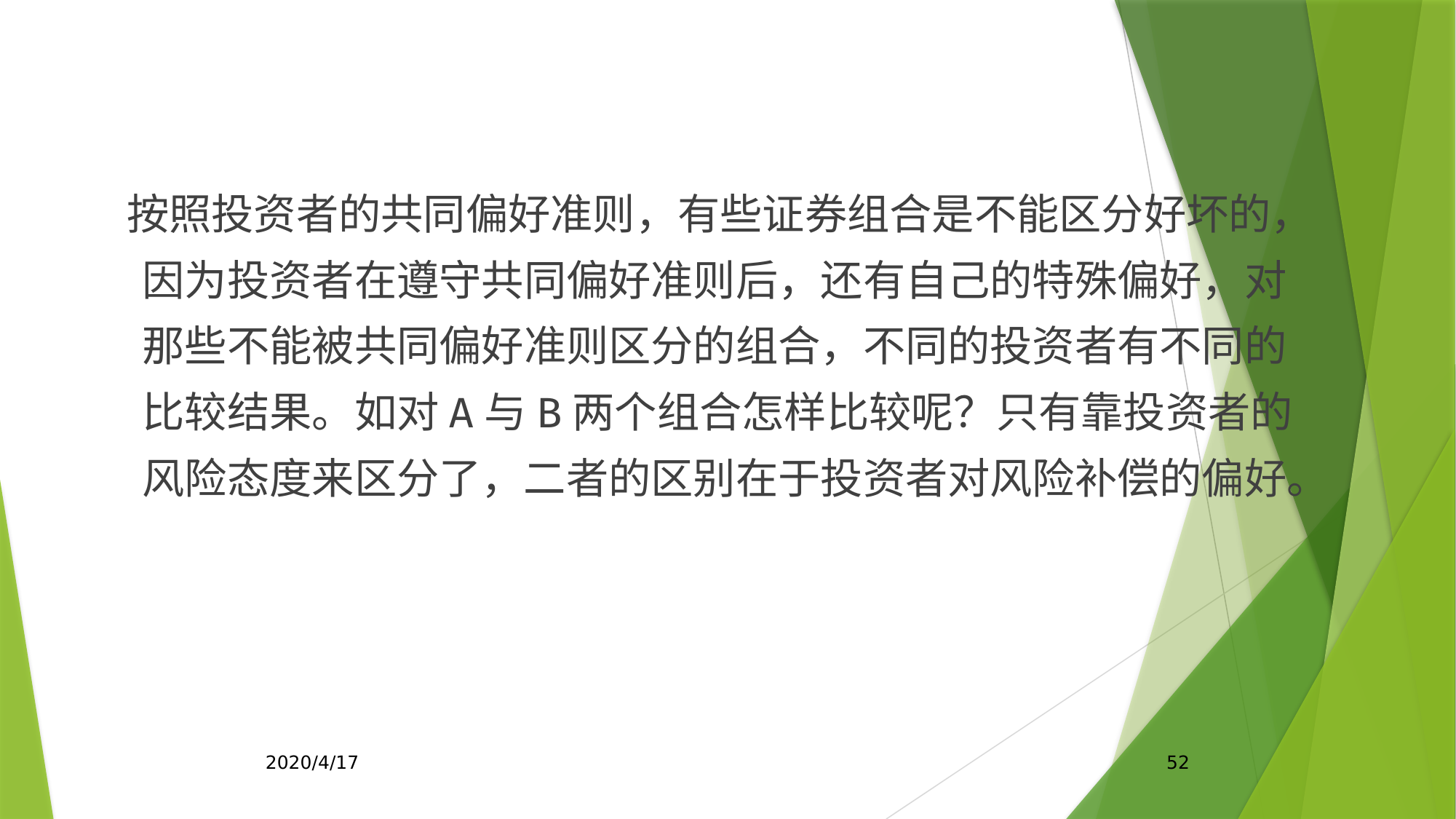

按照投资者的共同偏好准则，有些证券组合是不能区分好坏的，因为投资者在遵守共同偏好准则后，还有自己的特殊偏好，对那些不能被共同偏好准则区分的组合，不同的投资者有不同的比较结果。如对A与B两个组合怎样比较呢？只有靠投资者的风险态度来区分了，二者的区别在于投资者对风险补偿的偏好。

2020/4/17
52